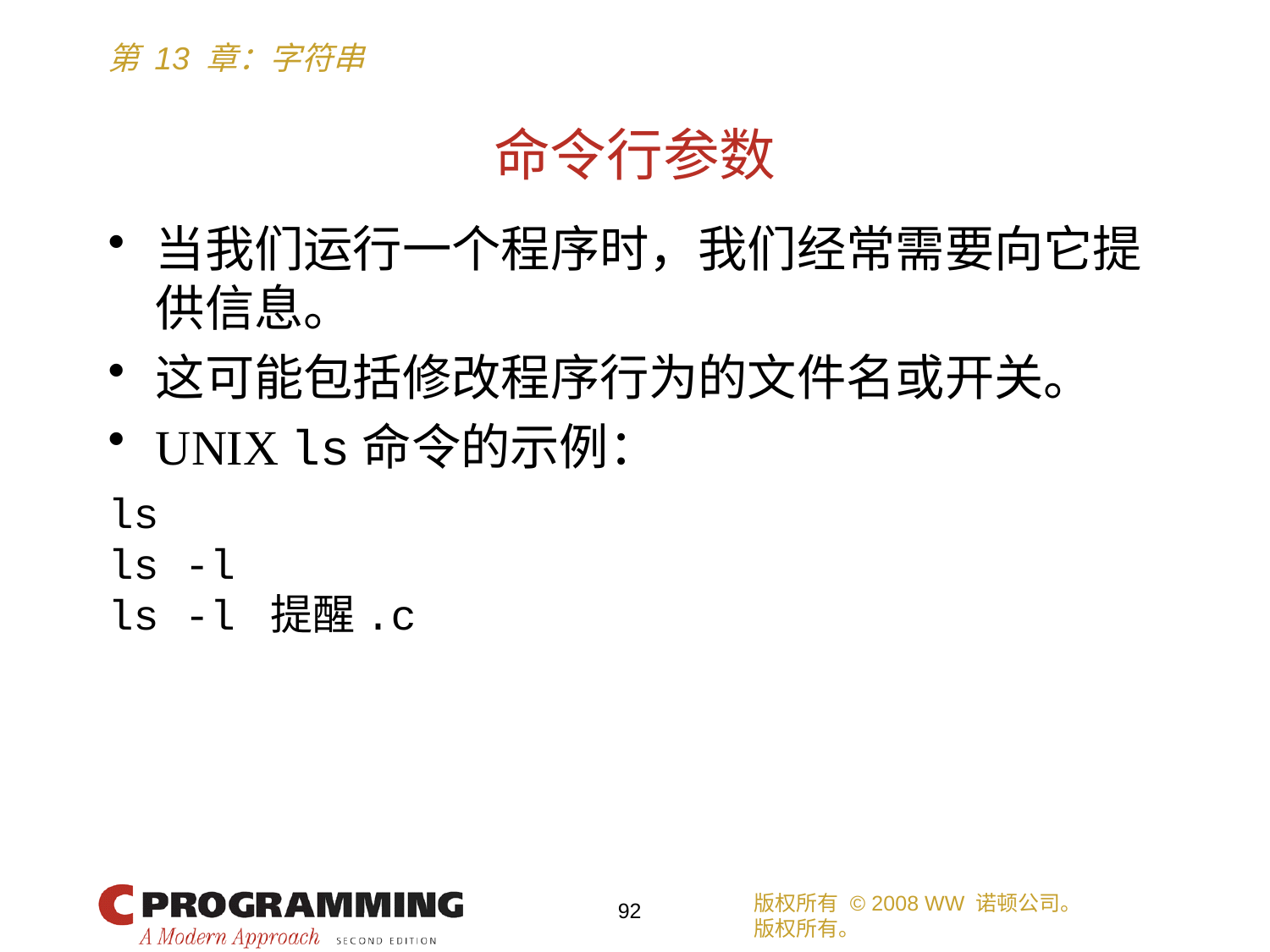

# 命令行参数
当我们运行一个程序时，我们经常需要向它提供信息。
这可能包括修改程序行为的文件名或开关。
UNIX ls命令的示例：
ls
ls -l
ls -l 提醒.c
版权所有 © 2008 WW 诺顿公司。
版权所有。
92